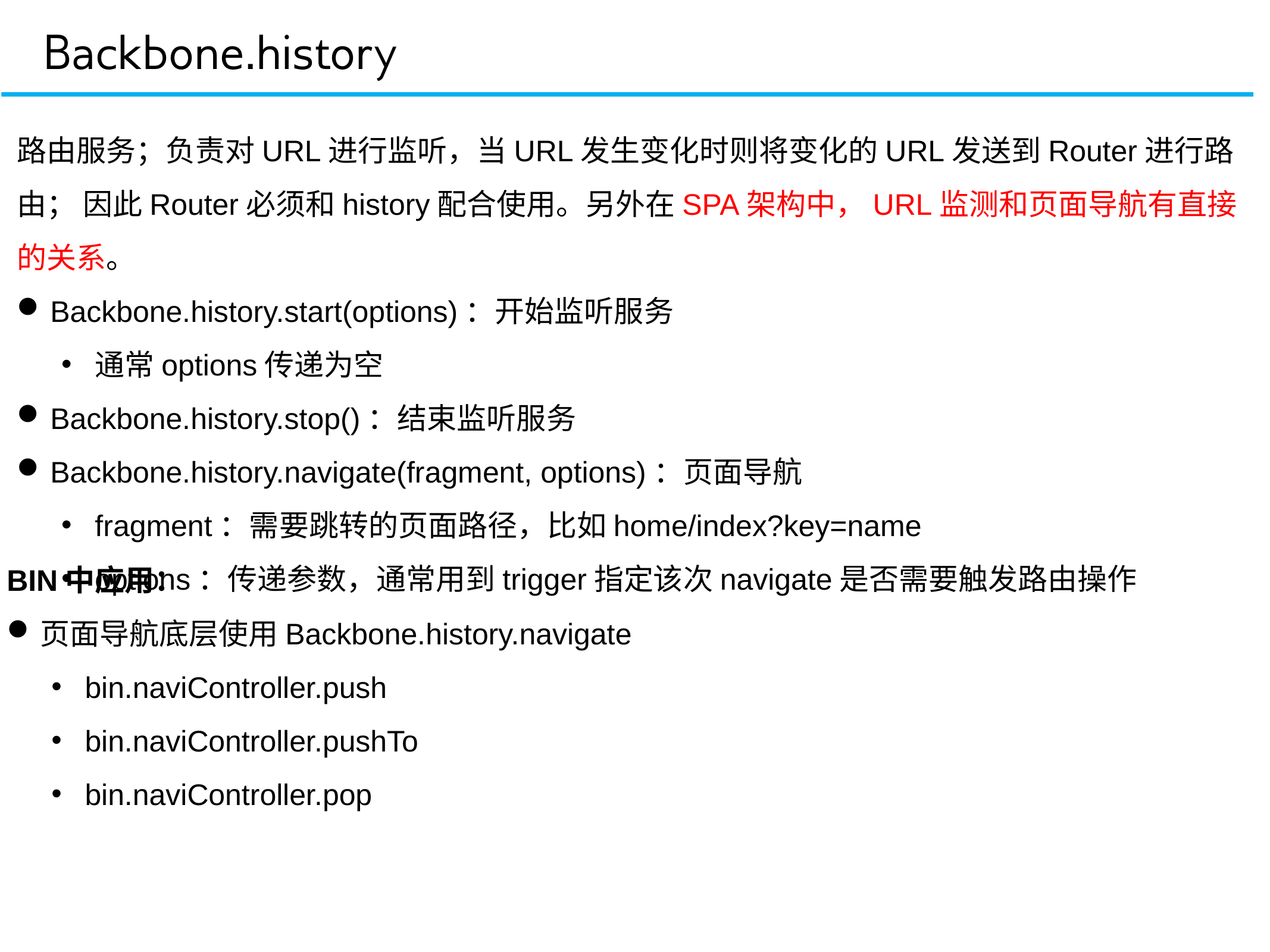

Backbone.history

路由服务；负责对URL进行监听，当URL发生变化时则将变化的URL发送到Router进行路由； 因此Router必须和history配合使用。另外在SPA架构中，URL监测和页面导航有直接的关系。
Backbone.history.start(options)：开始监听服务
通常options传递为空
Backbone.history.stop()：结束监听服务
Backbone.history.navigate(fragment, options)：页面导航
fragment：需要跳转的页面路径，比如home/index?key=name
options：传递参数，通常用到trigger指定该次navigate是否需要触发路由操作
BIN中应用：
页面导航底层使用Backbone.history.navigate
bin.naviController.push
bin.naviController.pushTo
bin.naviController.pop